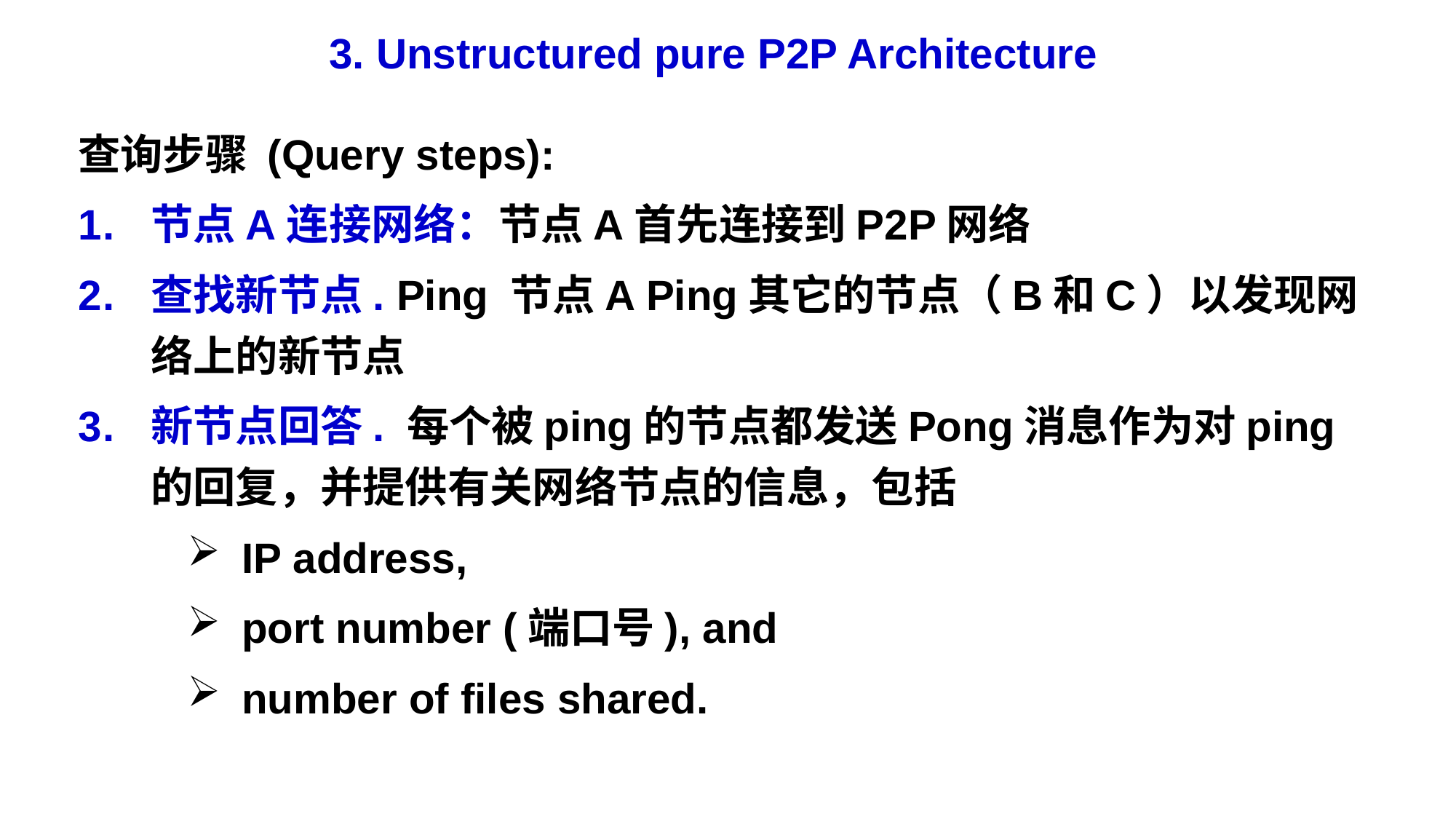

3. Unstructured pure P2P Architecture
查询步骤 (Query steps):
节点A连接网络：节点A首先连接到P2P网络
查找新节点. Ping 节点A Ping其它的节点（B和C）以发现网络上的新节点
新节点回答. 每个被ping的节点都发送Pong消息作为对ping的回复，并提供有关网络节点的信息，包括
IP address,
port number (端口号), and
number of files shared.